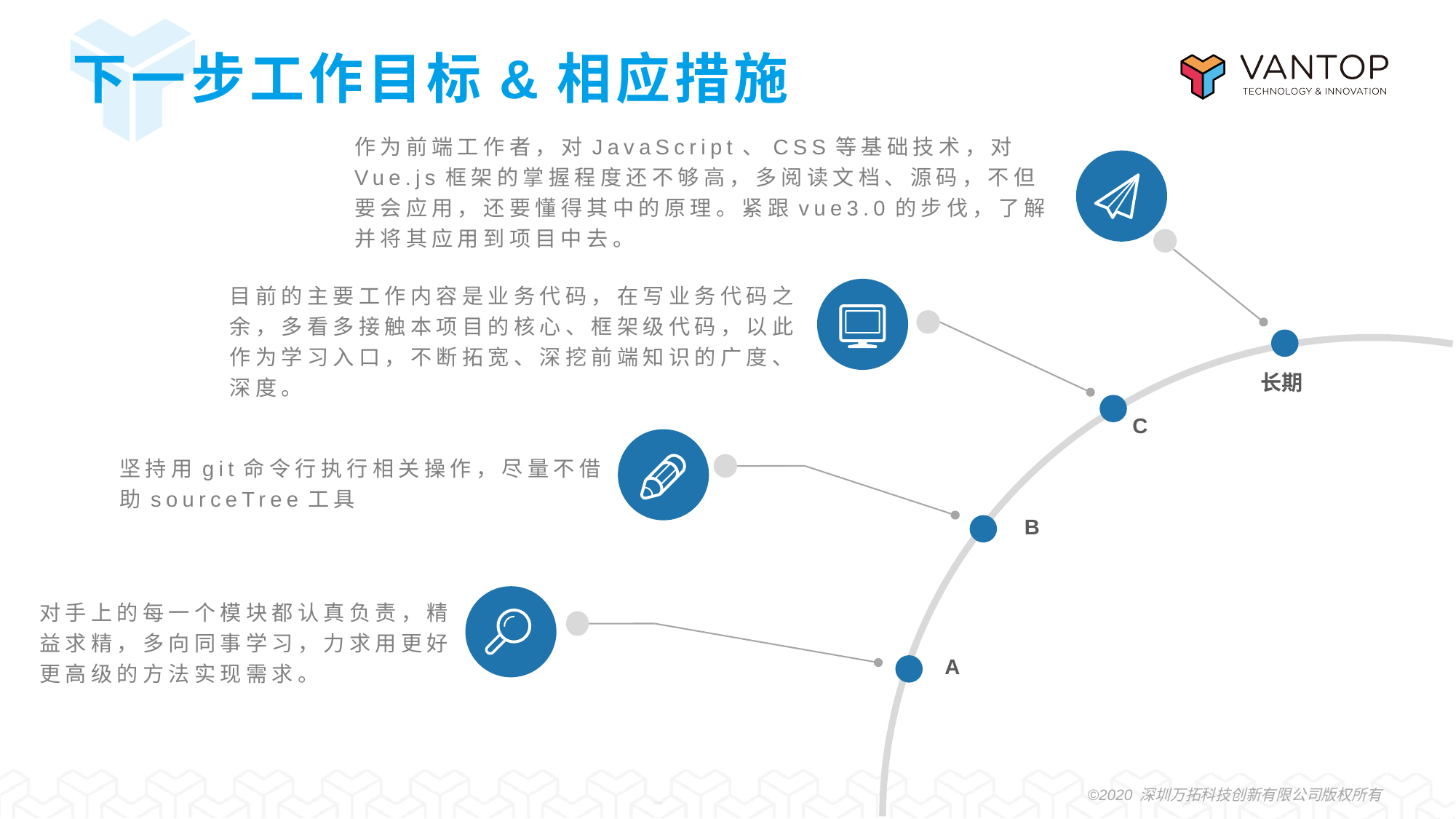

# 下一步工作目标&相应措施

作为前端工作者，对JavaScript、CSS等基础技术，对Vue.js框架的掌握程度还不够高，多阅读文档、源码，不但要会应用，还要懂得其中的原理。紧跟vue3.0的步伐，了解并将其应用到项目中去。

目前的主要工作内容是业务代码，在写业务代码之余，多看多接触本项目的核心、框架级代码，以此作为学习入口，不断拓宽、深挖前端知识的广度、深度。

长期

C

坚持用git命令行执行相关操作，尽量不借助sourceTree工具

B

对手上的每一个模块都认真负责，精益求精，多向同事学习，力求用更好更高级的方法实现需求。

A